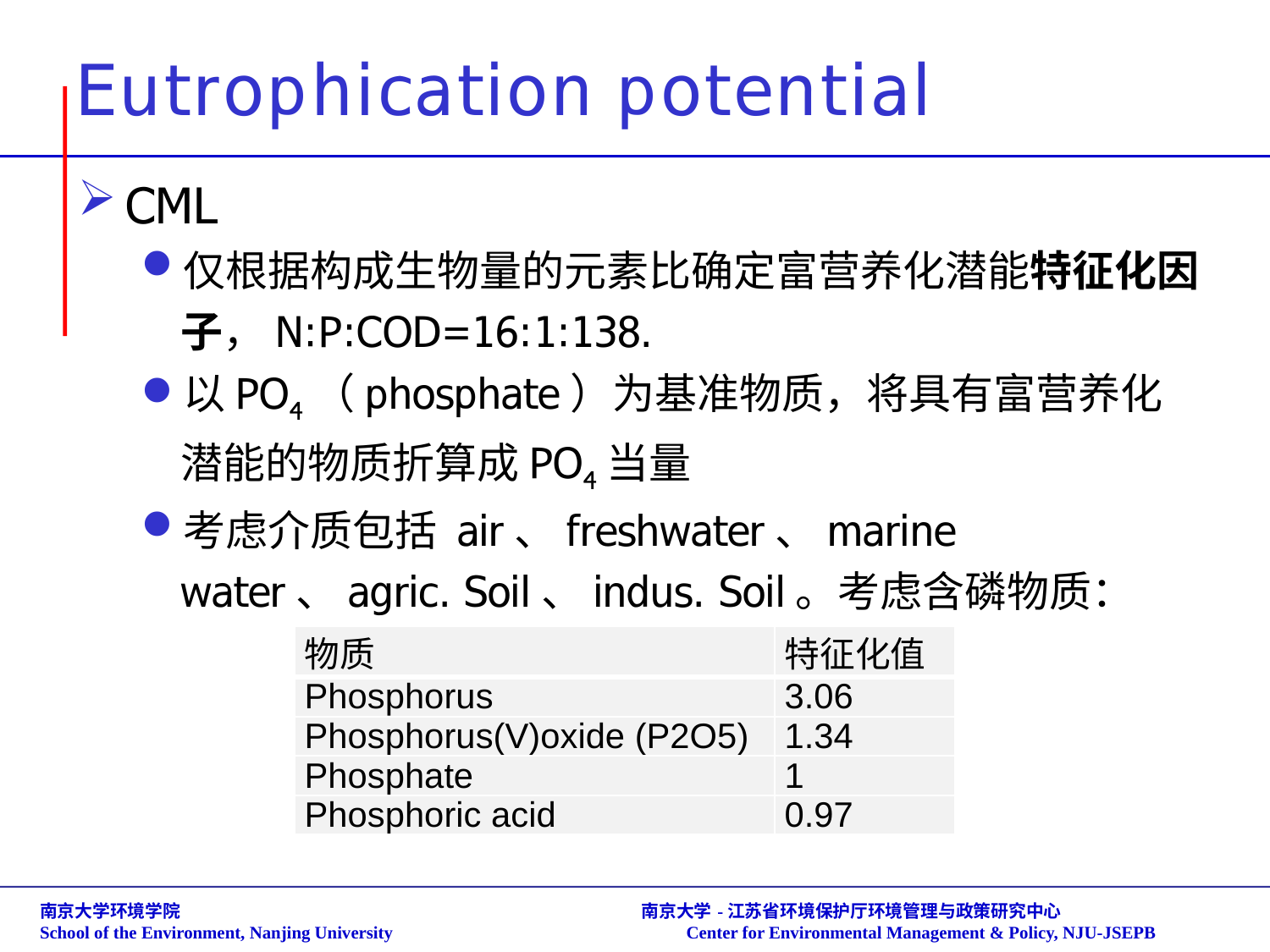

# Eutrophication potential
CML
仅根据构成生物量的元素比确定富营养化潜能特征化因子，N:P:COD=16:1:138.
以PO4（phosphate）为基准物质，将具有富营养化潜能的物质折算成PO4当量
考虑介质包括 air、freshwater、marine water、agric. Soil、indus. Soil。考虑含磷物质：

| 物质 | 特征化值 |
| --- | --- |
| Phosphorus | 3.06 |
| Phosphorus(V)oxide (P2O5) | 1.34 |
| Phosphate | 1 |
| Phosphoric acid | 0.97 |